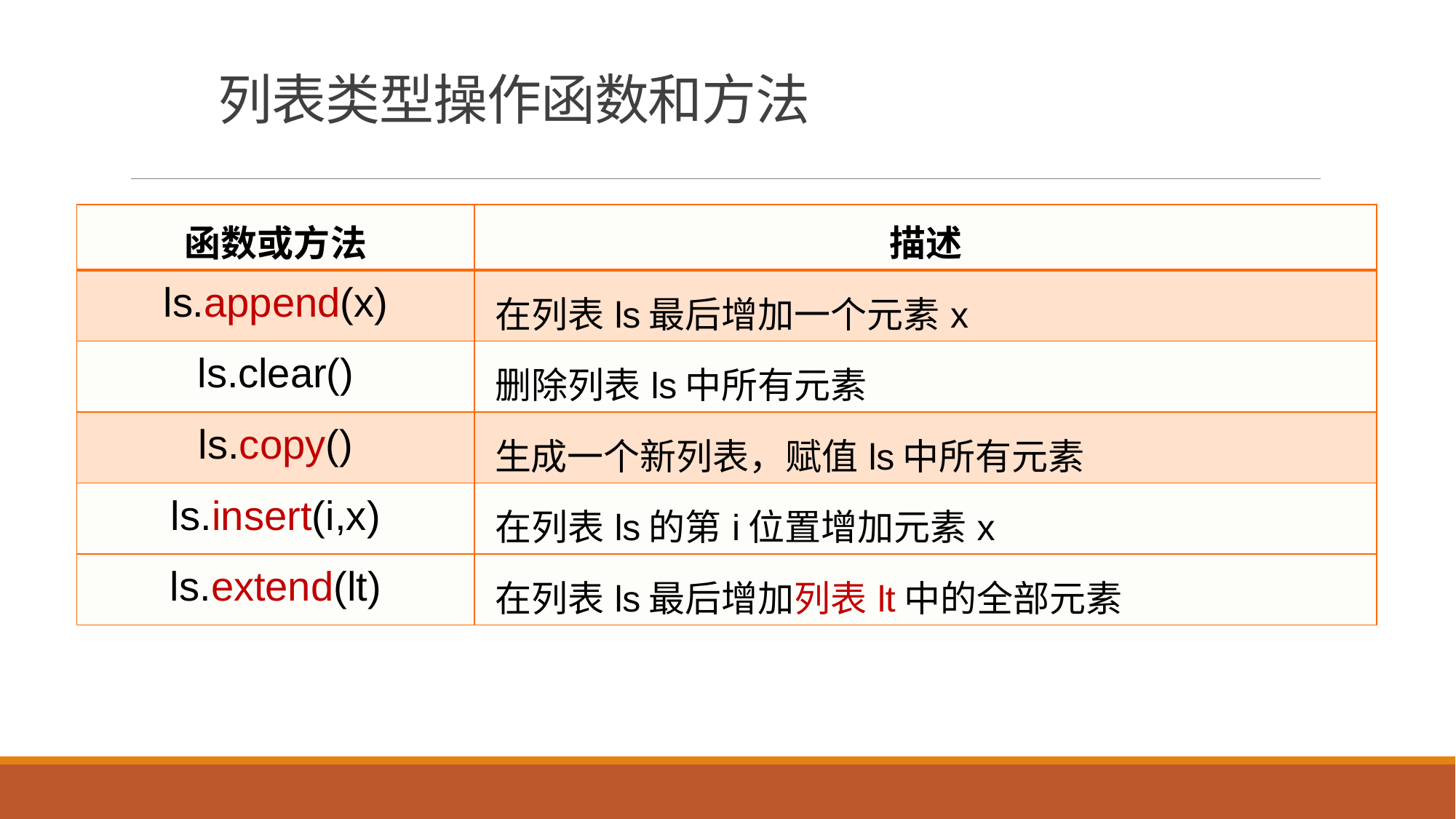

# 列表类型操作函数和方法
| 函数或方法 | 描述 |
| --- | --- |
| ls.append(x) | 在列表ls最后增加一个元素x |
| ls.clear() | 删除列表ls中所有元素 |
| ls.copy() | 生成一个新列表，赋值ls中所有元素 |
| ls.insert(i,x) | 在列表ls的第i位置增加元素x |
| ls.extend(lt) | 在列表ls最后增加列表lt中的全部元素 |